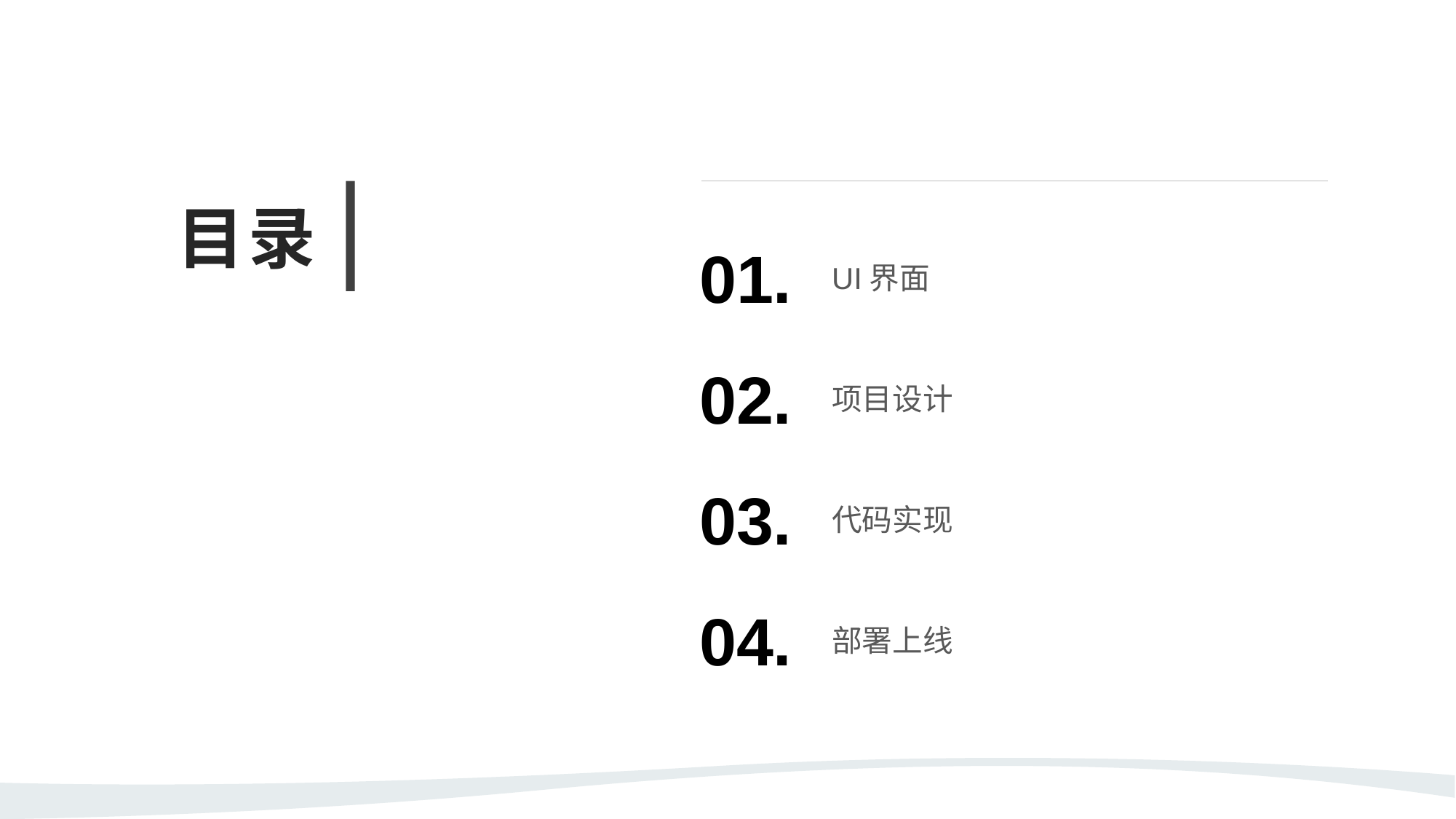

目录
01.
UI界面
02.
项目设计
03.
代码实现
04.
部署上线